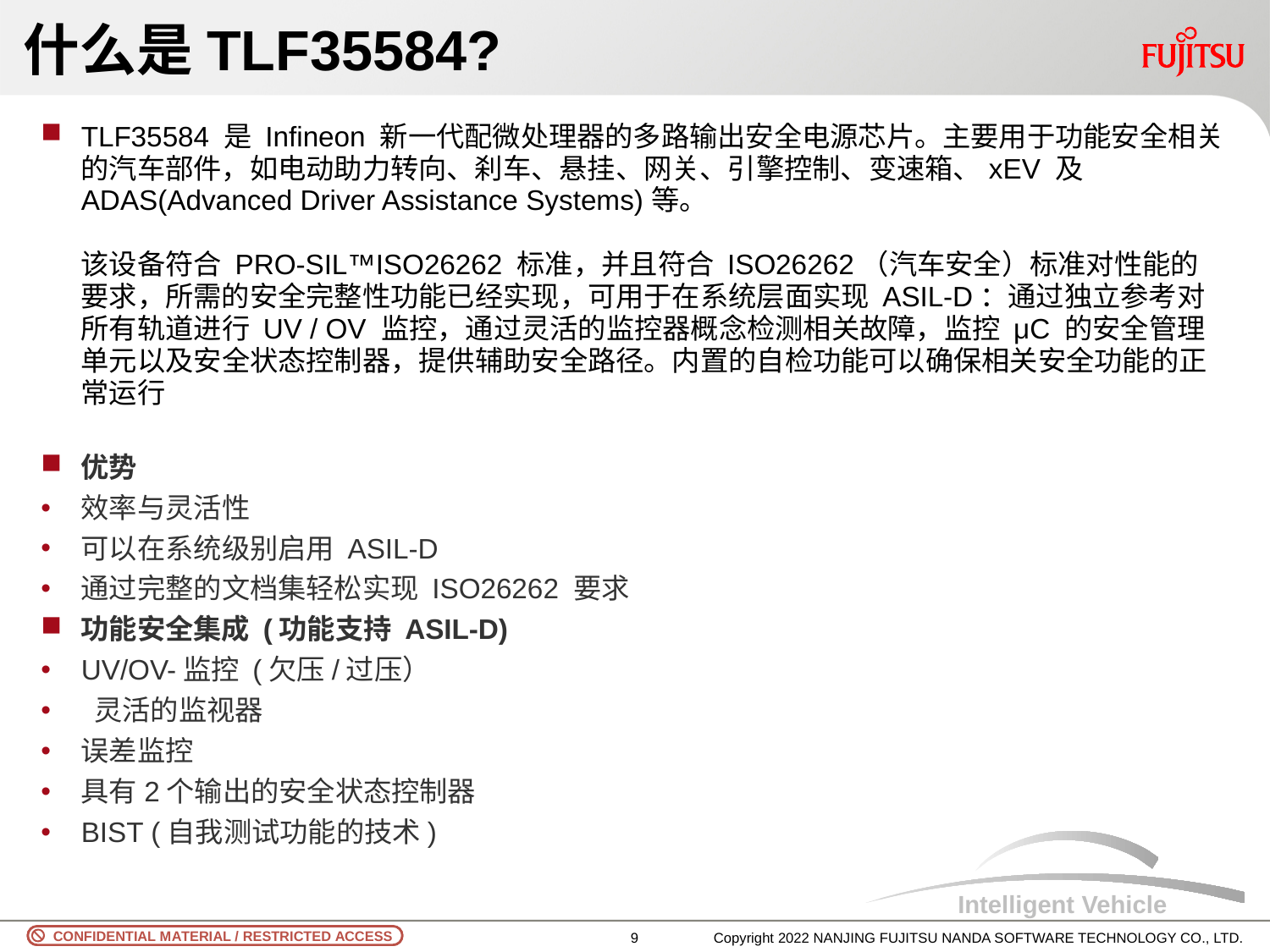

# 什么是TLF35584?
TLF35584 是 Infineon 新一代配微处理器的多路输出安全电源芯片。主要用于功能安全相关的汽车部件，如电动助力转向、刹车、悬挂、网关、引擎控制、变速箱、xEV 及ADAS(Advanced Driver Assistance Systems)等。
该设备符合 PRO-SIL™ISO26262 标准，并且符合 ISO26262（汽车安全）标准对性能的要求，所需的安全完整性功能已经实现，可用于在系统层面实现 ASIL-D：通过独立参考对所有轨道进行 UV / OV 监控，通过灵活的监控器概念检测相关故障，监控 μC 的安全管理单元以及安全状态控制器，提供辅助安全路径。内置的自检功能可以确保相关安全功能的正常运行
优势
效率与灵活性
可以在系统级别启用 ASIL-D
通过完整的文档集轻松实现 ISO26262 要求
功能安全集成 (功能支持 ASIL-D)
UV/OV-监控 (欠压/过压）
 灵活的监视器
误差监控
具有2个输出的安全状态控制器
BIST (自我测试功能的技术)

9
Copyright 2022 NANJING FUJITSU NANDA SOFTWARE TECHNOLOGY CO., LTD.